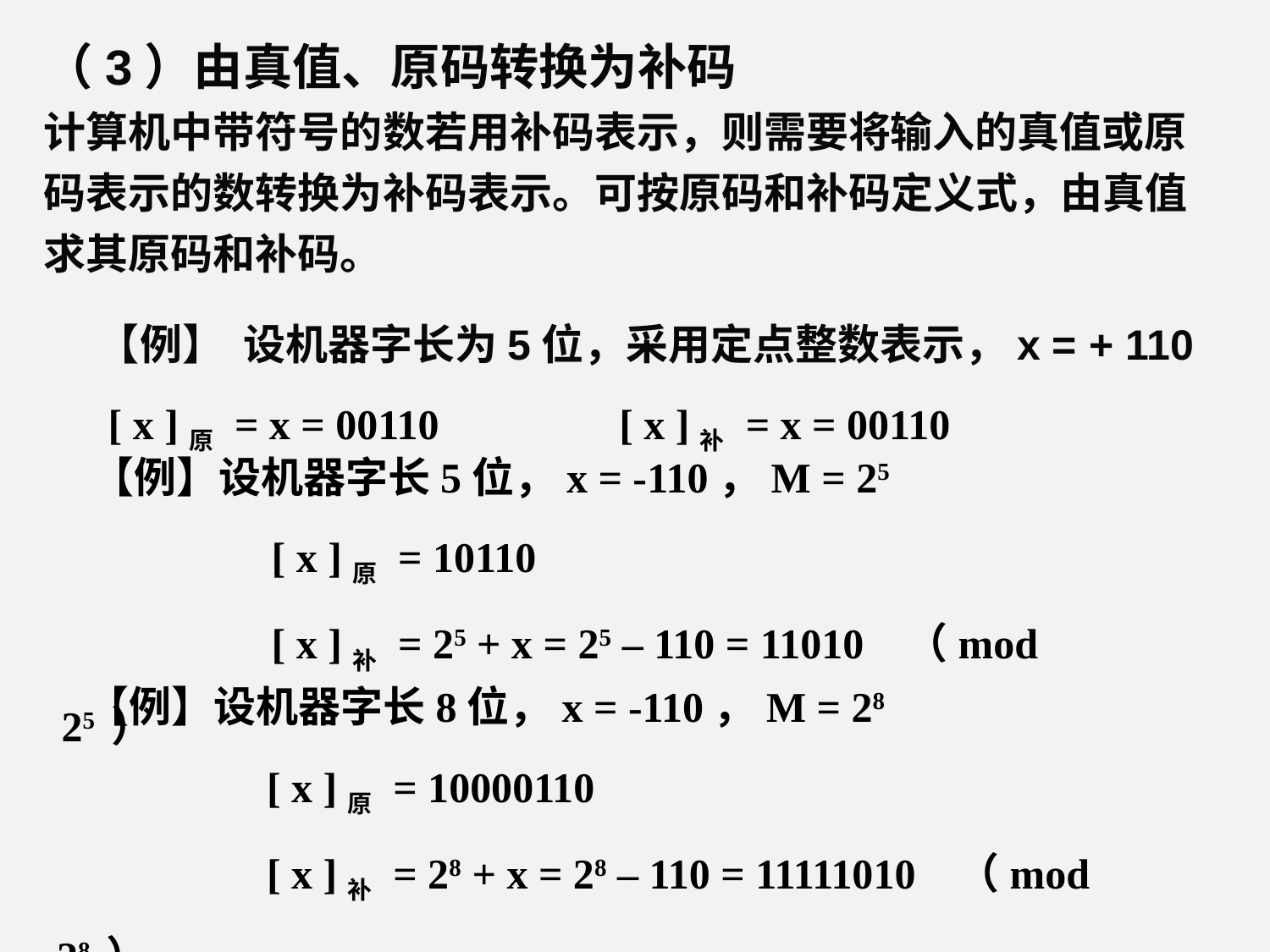

（3）由真值、原码转换为补码
计算机中带符号的数若用补码表示，则需要将输入的真值或原码表示的数转换为补码表示。可按原码和补码定义式，由真值求其原码和补码。
【例】  设机器字长为5位，采用定点整数表示，x = + 110
 [ x ]原  = x = 00110                 [ x ]补  = x = 00110
【例】设机器字长5位，x = -110，M = 25
                 [ x ]原  = 10110
                 [ x ]补  = 25 + x = 25 – 110 = 11010   （mod 25 ）
【例】设机器字长8位，x = -110，M = 28
                 [ x ]原  = 10000110
                 [ x ]补  = 28 + x = 28 – 110 = 11111010   （mod 28 ）
14